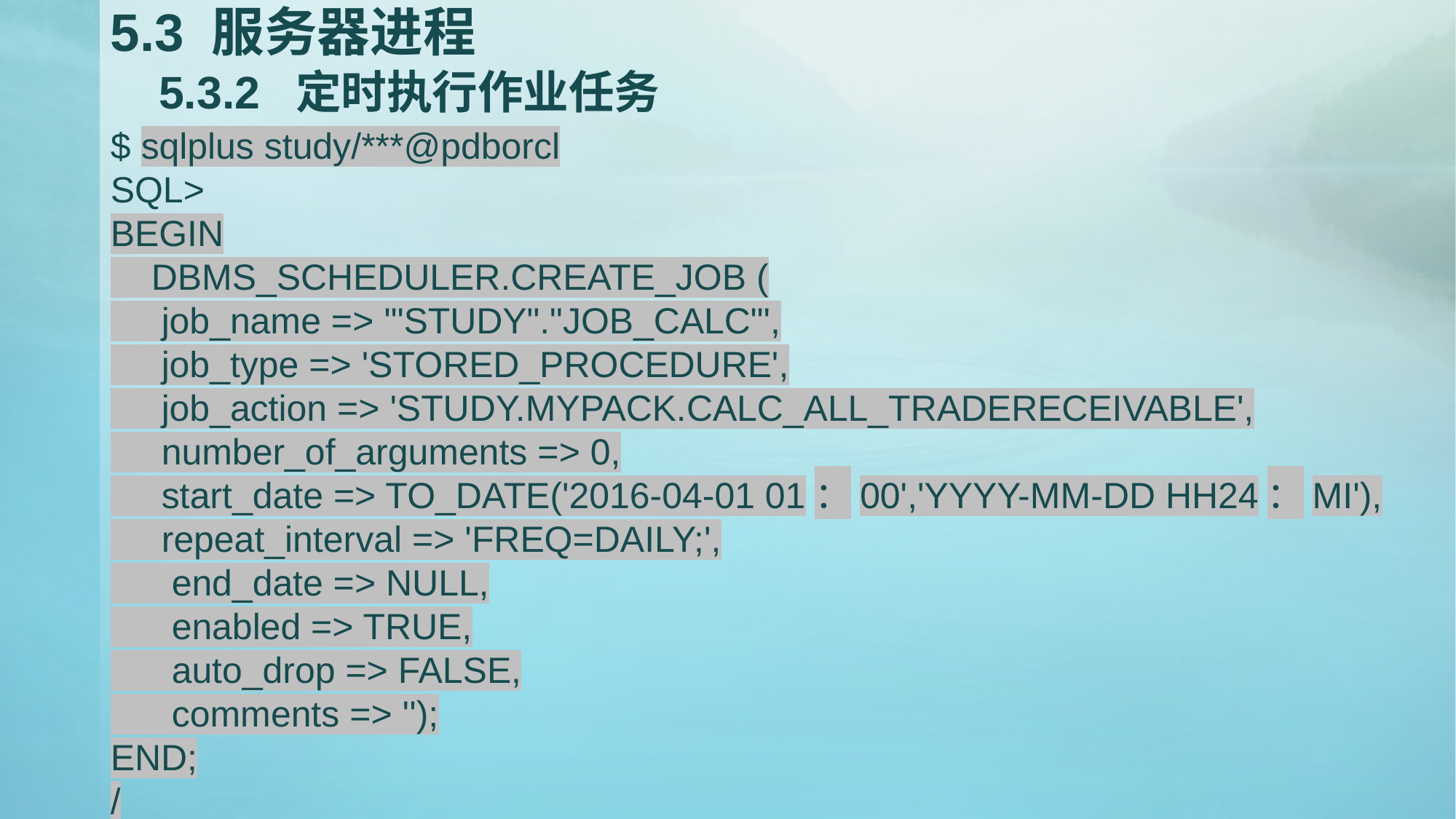

# 5.3 服务器进程 5.3.2  定时执行作业任务
$ sqlplus study/***@pdborcl
SQL>
BEGIN
    DBMS_SCHEDULER.CREATE_JOB (
     job_name => '"STUDY"."JOB_CALC"',
     job_type => 'STORED_PROCEDURE',
     job_action => 'STUDY.MYPACK.CALC_ALL_TRADERECEIVABLE',
     number_of_arguments => 0,
     start_date => TO_DATE('2016-04-01 01：00','YYYY-MM-DD HH24：MI'),
     repeat_interval => 'FREQ=DAILY;',
      end_date => NULL,
      enabled => TRUE,
      auto_drop => FALSE,
      comments => '');
END;
/